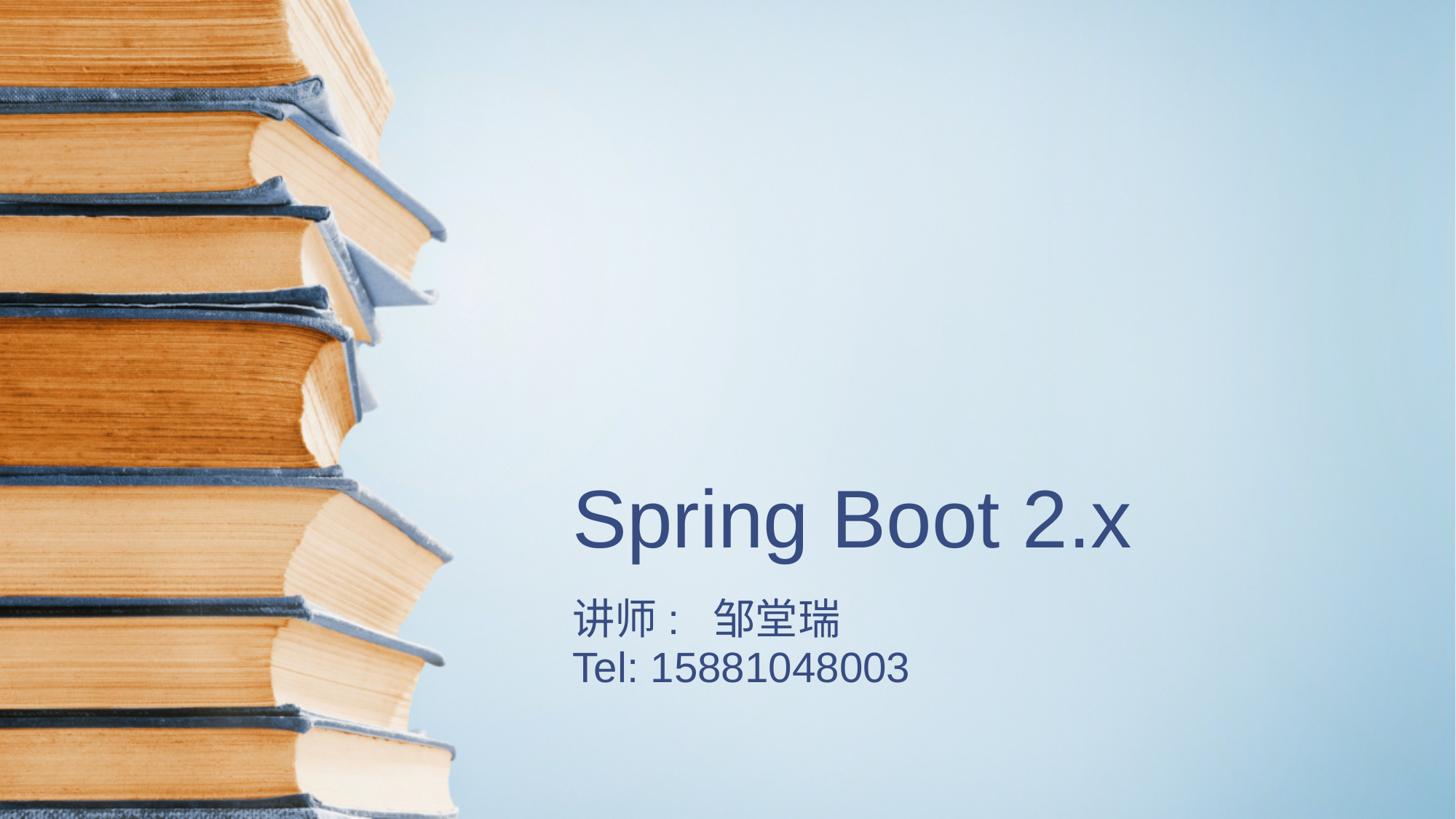

# Spring Boot 2.x
讲师:  邹堂瑞
Tel: 15881048003